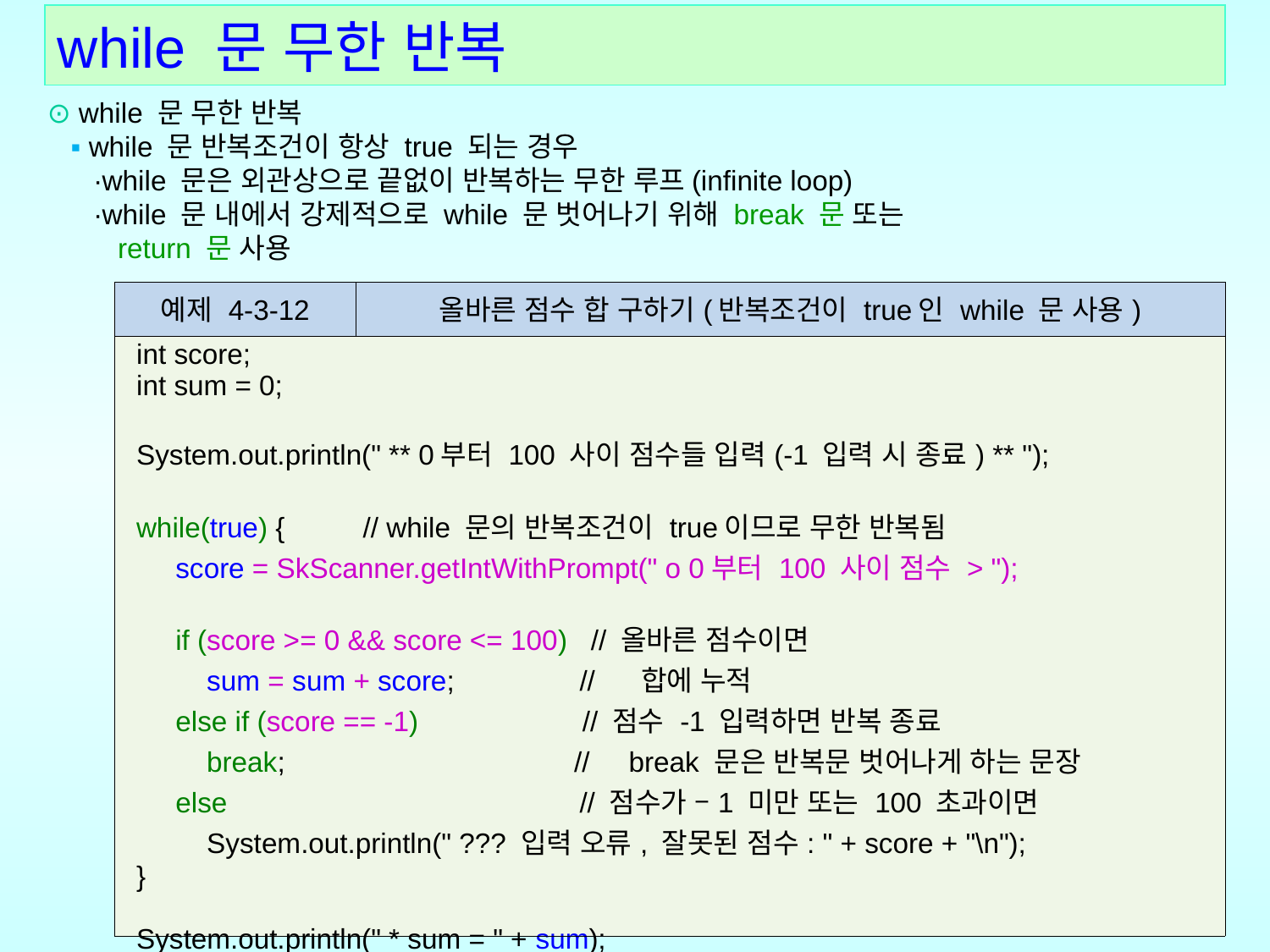

while 문 무한 반복
⊙ while 문 무한 반복
   ▪ while 문 반복조건이 항상 true 되는 경우
      ∙while 문은 외관상으로 끝없이 반복하는 무한 루프(infinite loop)
      ∙while 문 내에서 강제적으로 while 문 벗어나기 위해 break 문 또는
         return 문 사용
| 예제 4-3-12 | 올바른 점수 합 구하기(반복조건이 true인 while 문 사용) |
| --- | --- |
| int score; int sum = 0; System.out.println(" \*\* 0부터 100 사이 점수들 입력(-1 입력 시 종료) \*\* "); while(true) { // while 문의 반복조건이 true이므로 무한 반복됨 score = SkScanner.getIntWithPrompt(" o 0부터 100 사이 점수 > "); if (score >= 0 && score <= 100) // 올바른 점수이면 sum = sum + score; // 합에 누적 else if (score == -1) // 점수 -1 입력하면 반복 종료 break; // break 문은 반복문 벗어나게 하는 문장 else // 점수가 –1 미만 또는 100 초과이면 System.out.println(" ??? 입력 오류, 잘못된 점수: " + score + "\n"); } System.out.println(" \* sum = " + sum); | int score; int sum = 0; System.out.println(" \*\* 0부터 100 사이의 점수들 입력(-1 입력시 종료) \*\* "); while(true) { // while 문의 반복조건이 true이므로 무한 반복됨 score = SkScanner.getIntWithPrompt(" o 0부터 100 사이의 점수 > ")); if (score >= 0 && score <= 100) // 올바른 점수이면 sum = sum + score; // 합에 누적 else if (score == -1) // 점수로 -1을 입력하면 반복을 종료시킴 break; // break 문은 반복문을 벗어나게 하는 문장임 else System.out.println(" ? 입력 오류, 잘못된 점수: " + score + "\n"); } System.out.println(" \* sum = " + sum); |